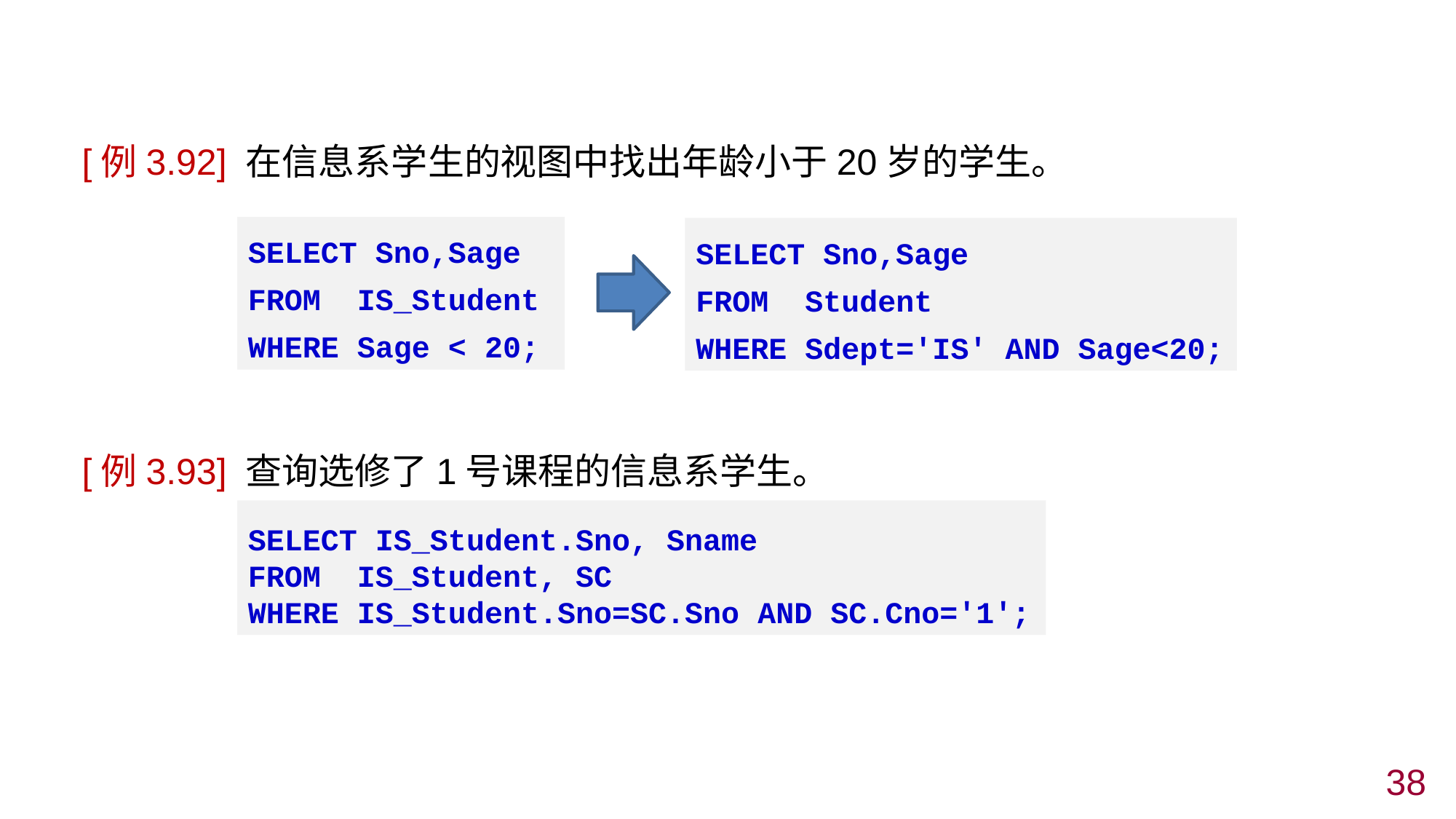

#
[例3.92] 在信息系学生的视图中找出年龄小于20岁的学生。

[例3.93] 查询选修了1号课程的信息系学生。

SELECT Sno,Sage
FROM  IS_Student
WHERE Sage < 20;
SELECT Sno,Sage
FROM  Student
WHERE Sdept='IS' AND Sage<20;

SELECT IS_Student.Sno, Sname
FROM  IS_Student, SC
WHERE IS_Student.Sno=SC.Sno AND SC.Cno='1';
38